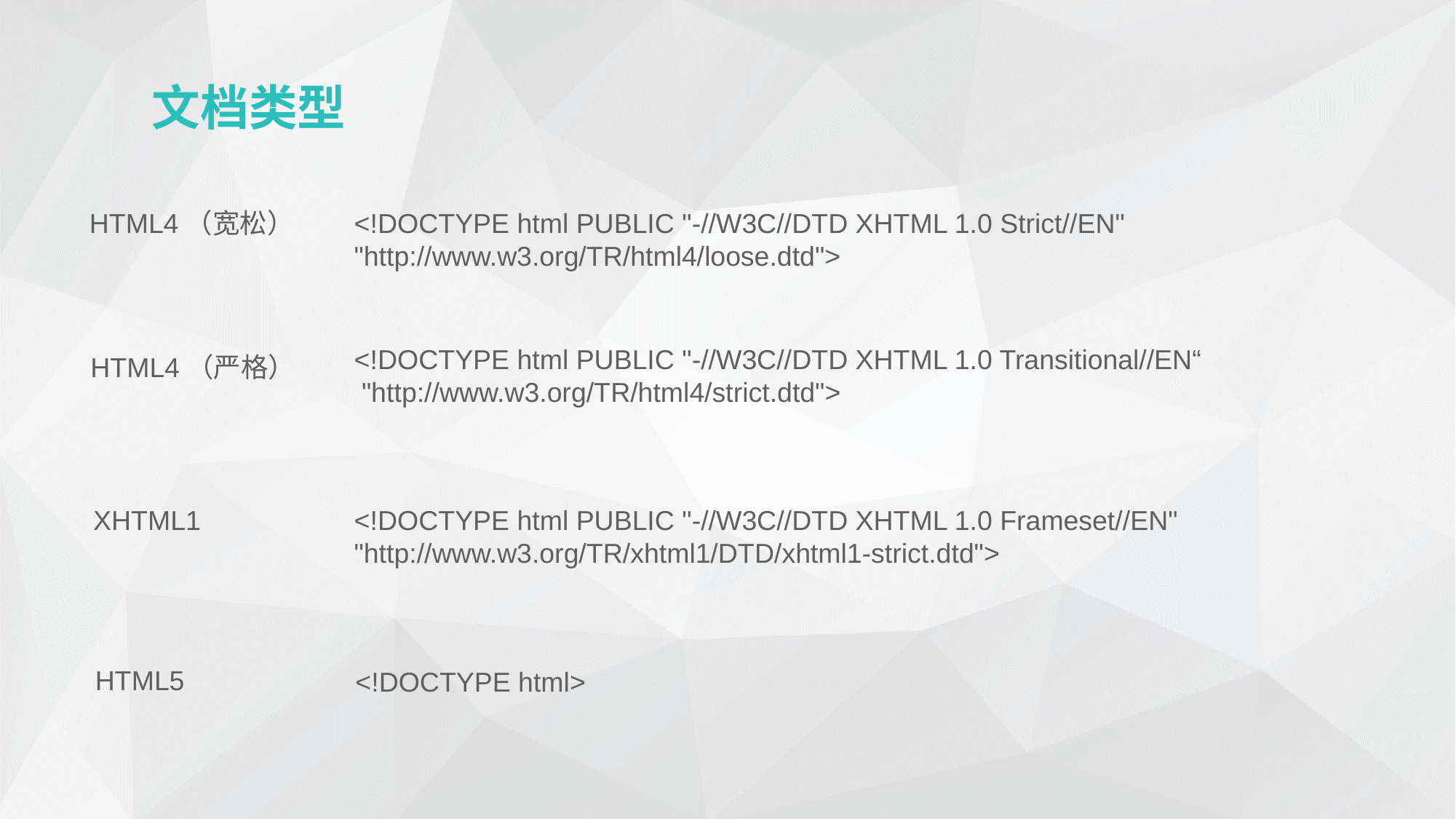

文档类型
HTML4（宽松）
<!DOCTYPE html PUBLIC "-//W3C//DTD XHTML 1.0 Strict//EN"
"http://www.w3.org/TR/html4/loose.dtd">
<!DOCTYPE html PUBLIC "-//W3C//DTD XHTML 1.0 Transitional//EN“
 "http://www.w3.org/TR/html4/strict.dtd">
HTML4（严格）
XHTML1
<!DOCTYPE html PUBLIC "-//W3C//DTD XHTML 1.0 Frameset//EN"
"http://www.w3.org/TR/xhtml1/DTD/xhtml1-strict.dtd">

HTML5
<!DOCTYPE html>